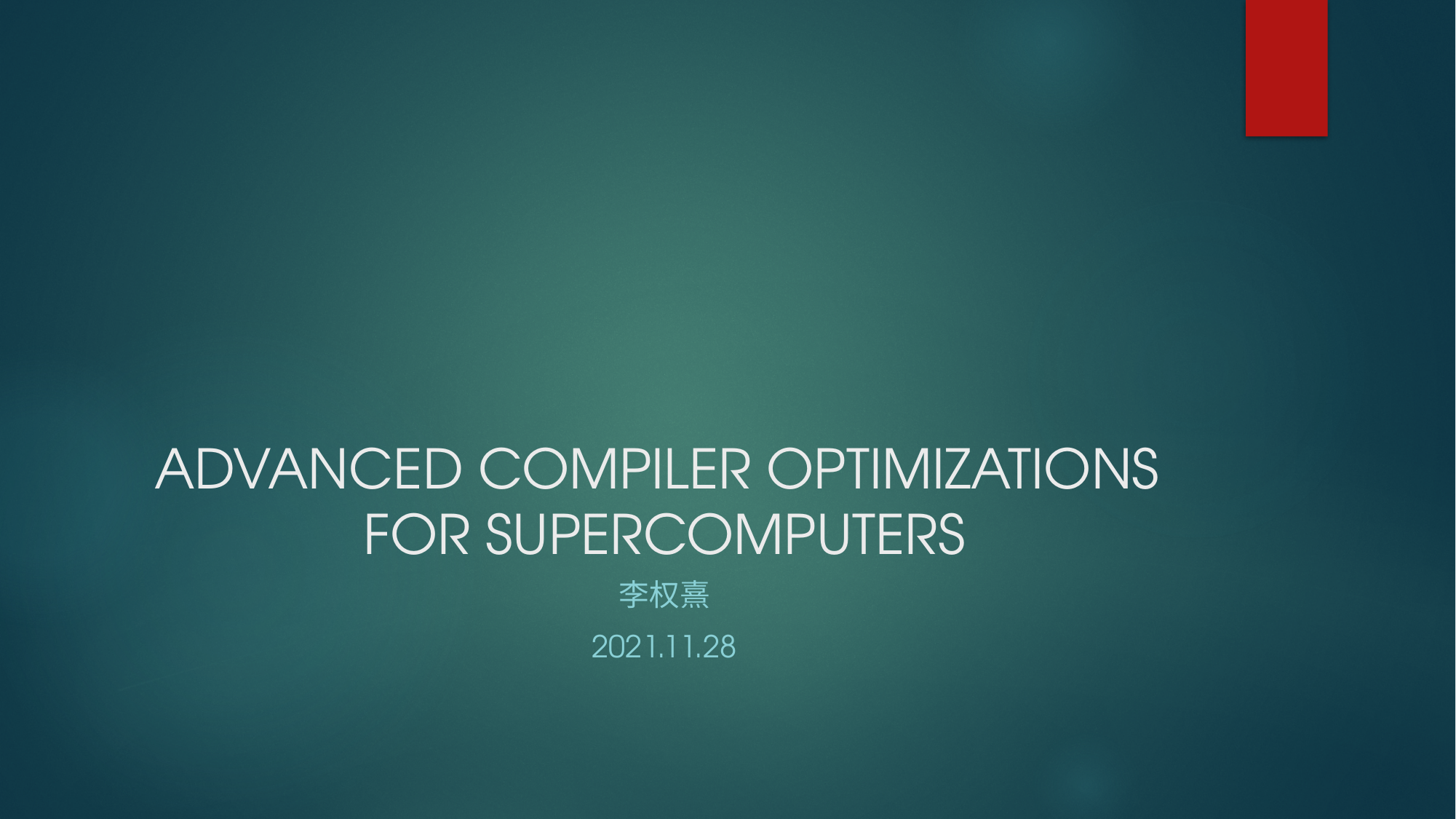

# ADVANCED COMPILER OPTIMIZATIONS FOR SUPERCOMPUTERS
李权熹
2021.11.28